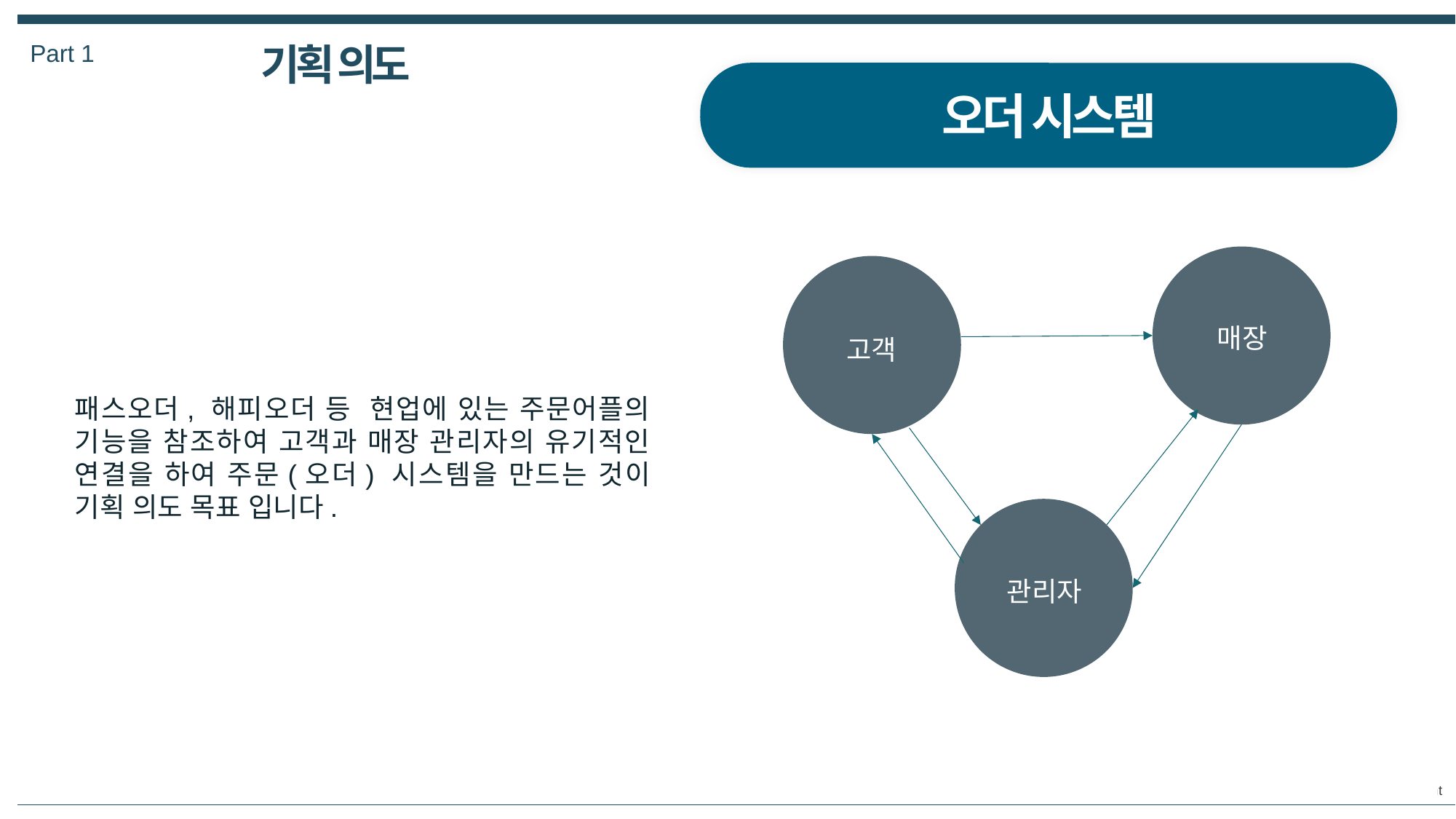

Part 1
기획 의도

오더 시스템

매장
고객
패스오더, 해피오더 등  현업에 있는 주문어플의 기능을 참조하여 고객과 매장 관리자의 유기적인 연결을 하여 주문(오더) 시스템을 만드는 것이 기획 의도 목표 입니다.

관리자